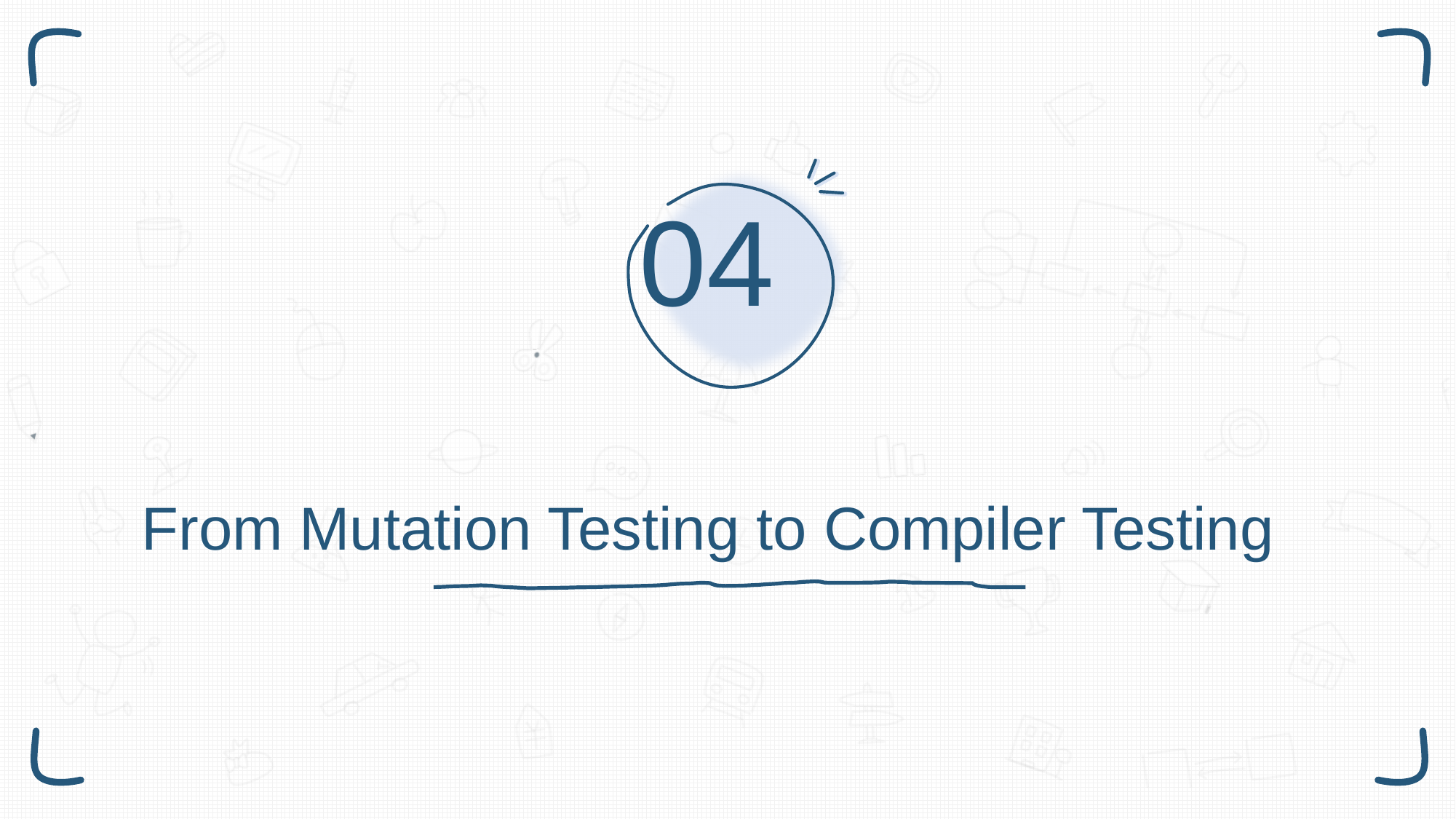

From Mutation Testing to Compiler Testing
PPT模板 http://www.1ppt.com/moban/